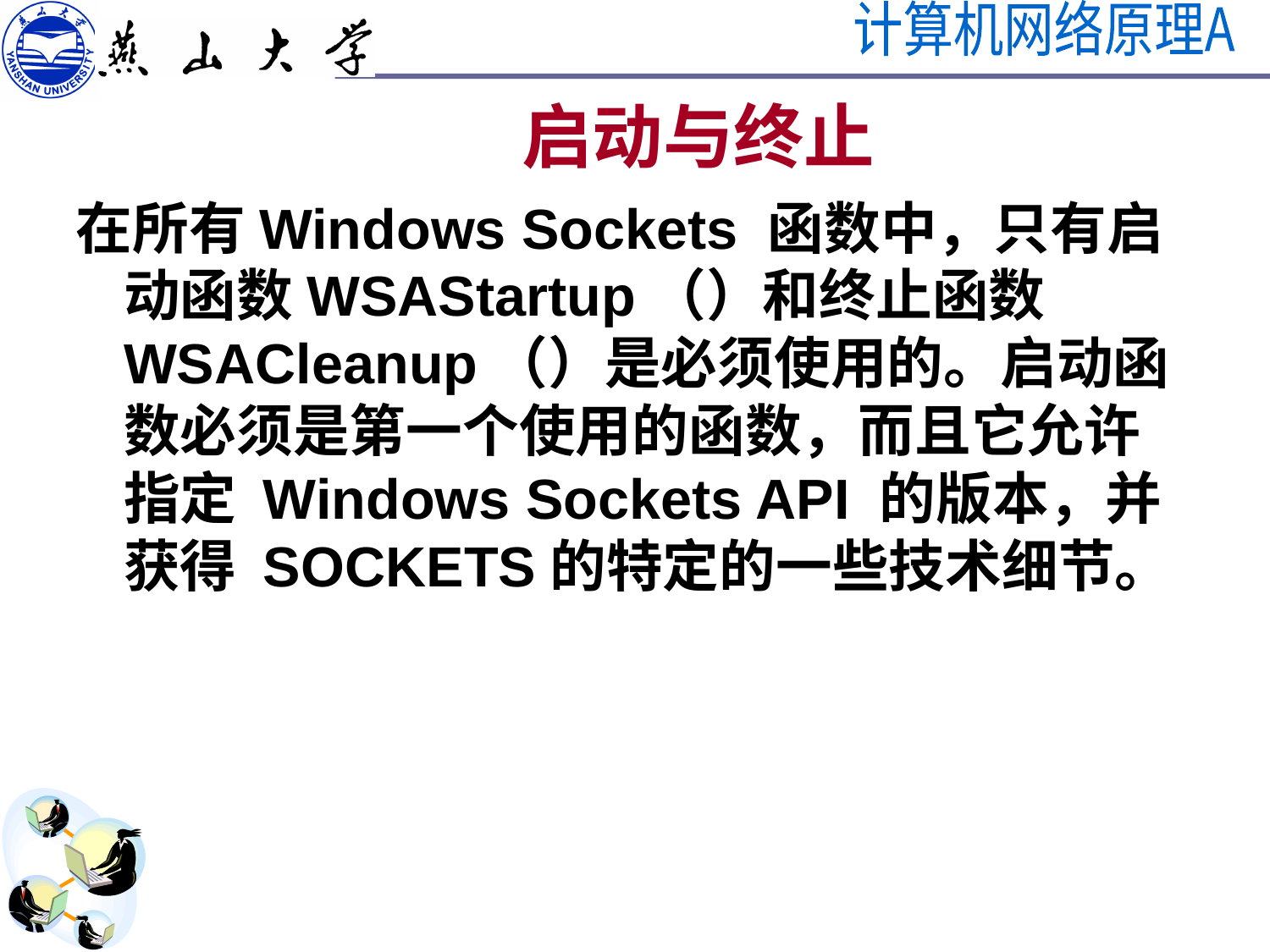

# 启动与终止
在所有Windows Sockets 函数中，只有启动函数WSAStartup（）和终止函数 WSACleanup（）是必须使用的。启动函数必须是第一个使用的函数，而且它允许指定 Windows Sockets API 的版本，并获得 SOCKETS的特定的一些技术细节。